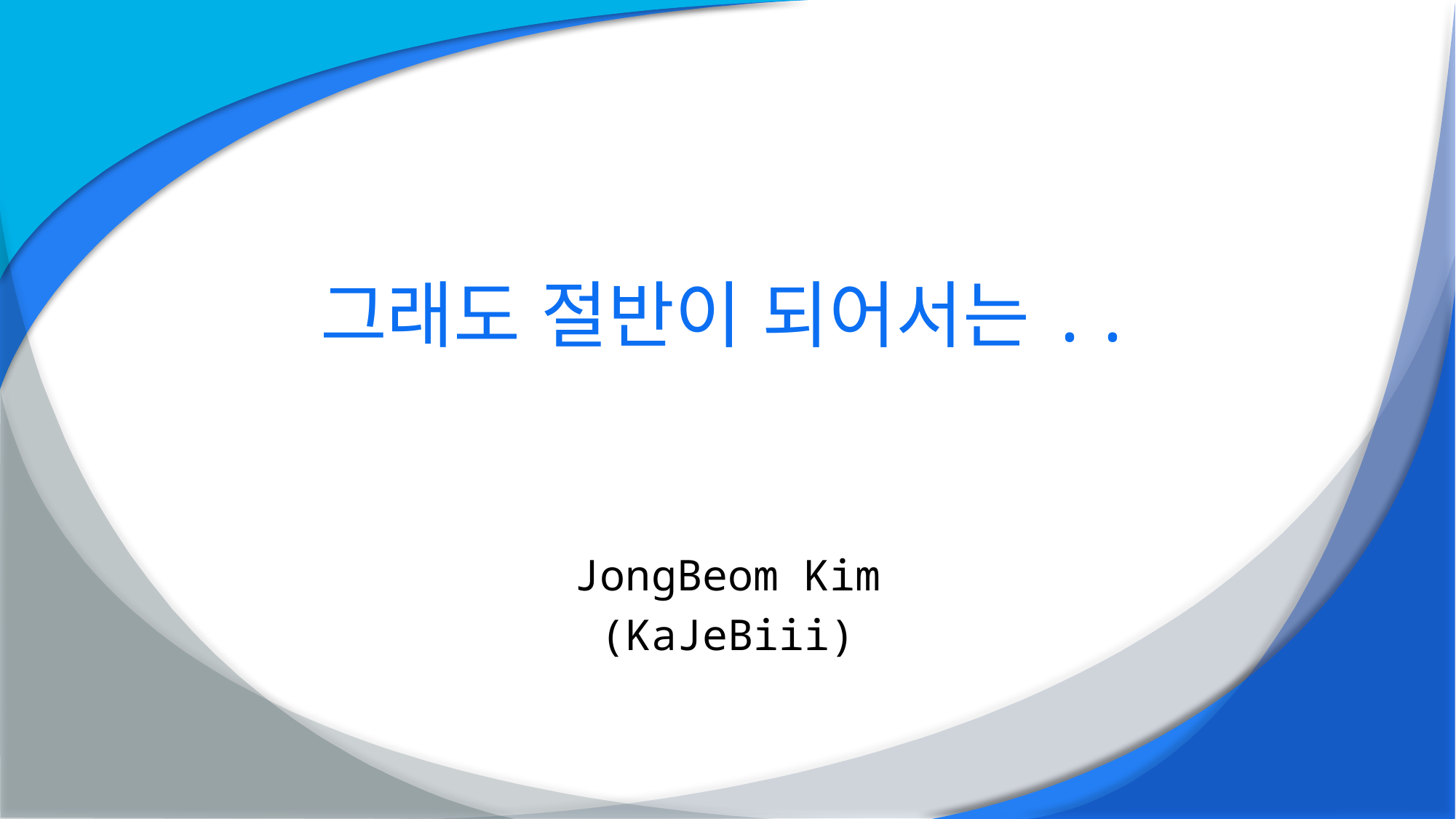

# 그래도 절반이 되어서는..
JongBeom Kim
(KaJeBiii)